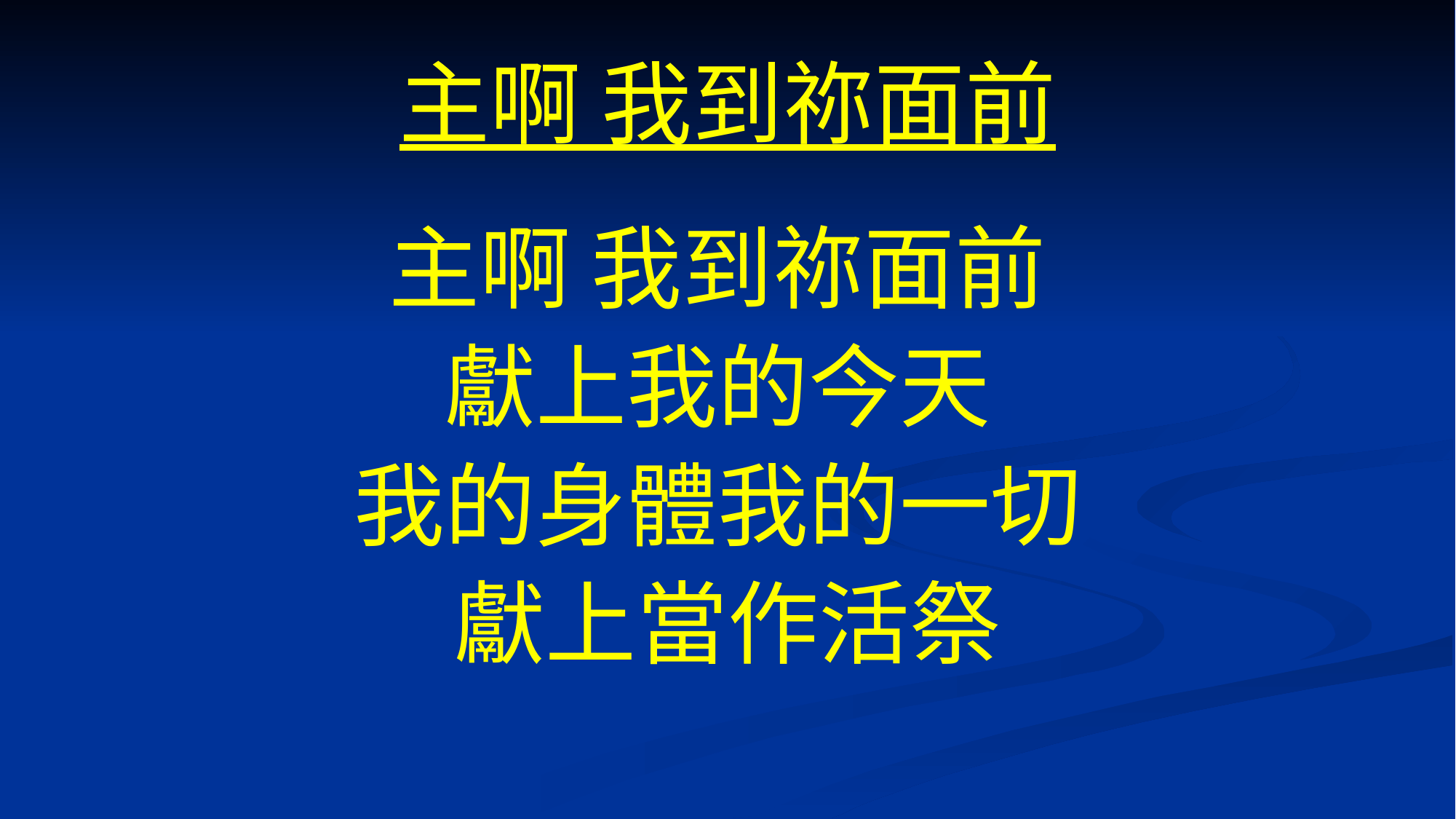

# 主啊 我到祢面前
主啊 我到祢面前
獻上我的今天
我的身體我的一切
獻上當作活祭